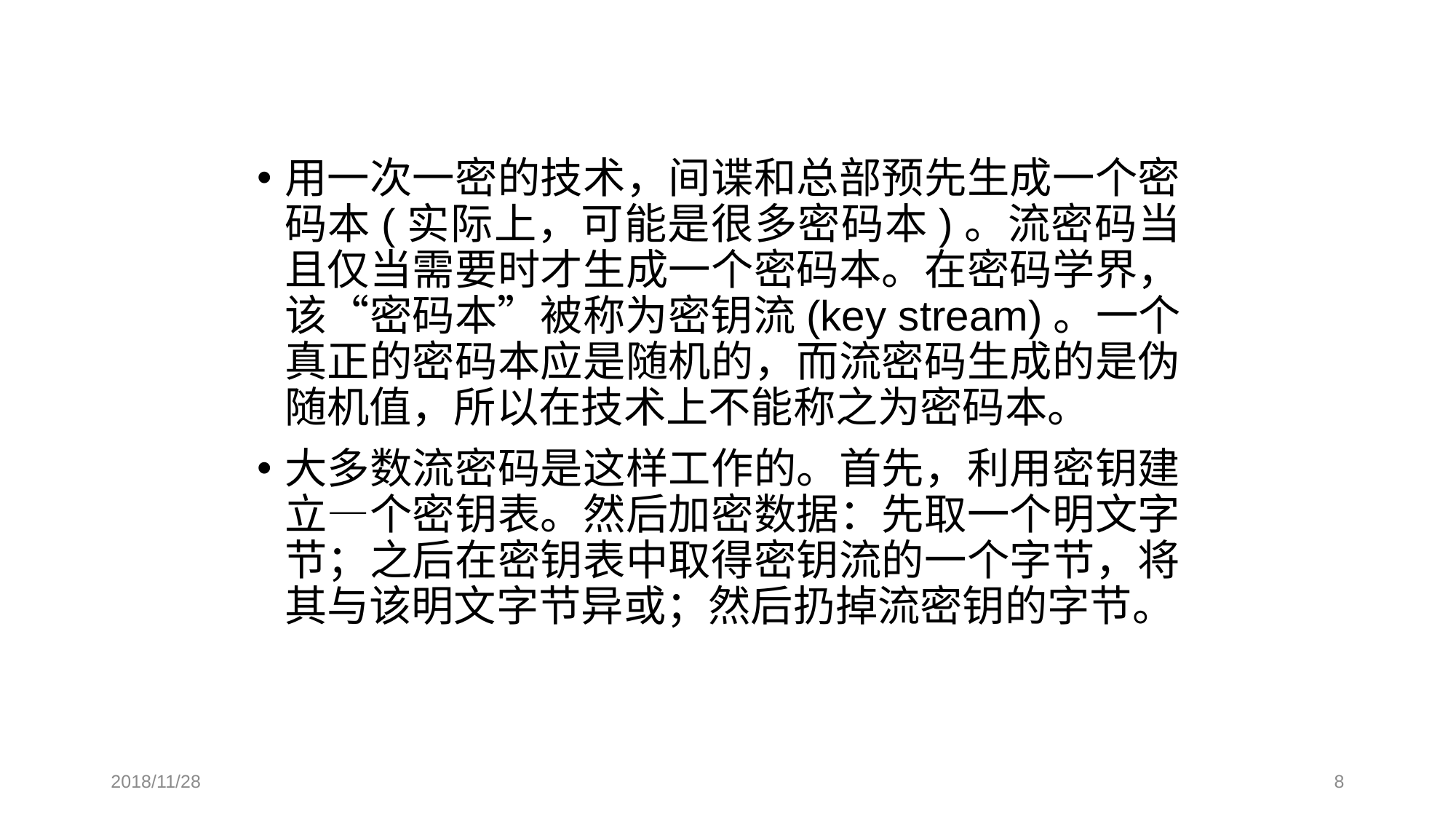

用一次一密的技术，间谍和总部预先生成一个密码本(实际上，可能是很多密码本)。流密码当且仅当需要时才生成一个密码本。在密码学界，该“密码本”被称为密钥流(key stream)。一个真正的密码本应是随机的，而流密码生成的是伪随机值，所以在技术上不能称之为密码本。
大多数流密码是这样工作的。首先，利用密钥建立—个密钥表。然后加密数据：先取一个明文字节；之后在密钥表中取得密钥流的一个字节，将其与该明文字节异或；然后扔掉流密钥的字节。
2018/11/28
8